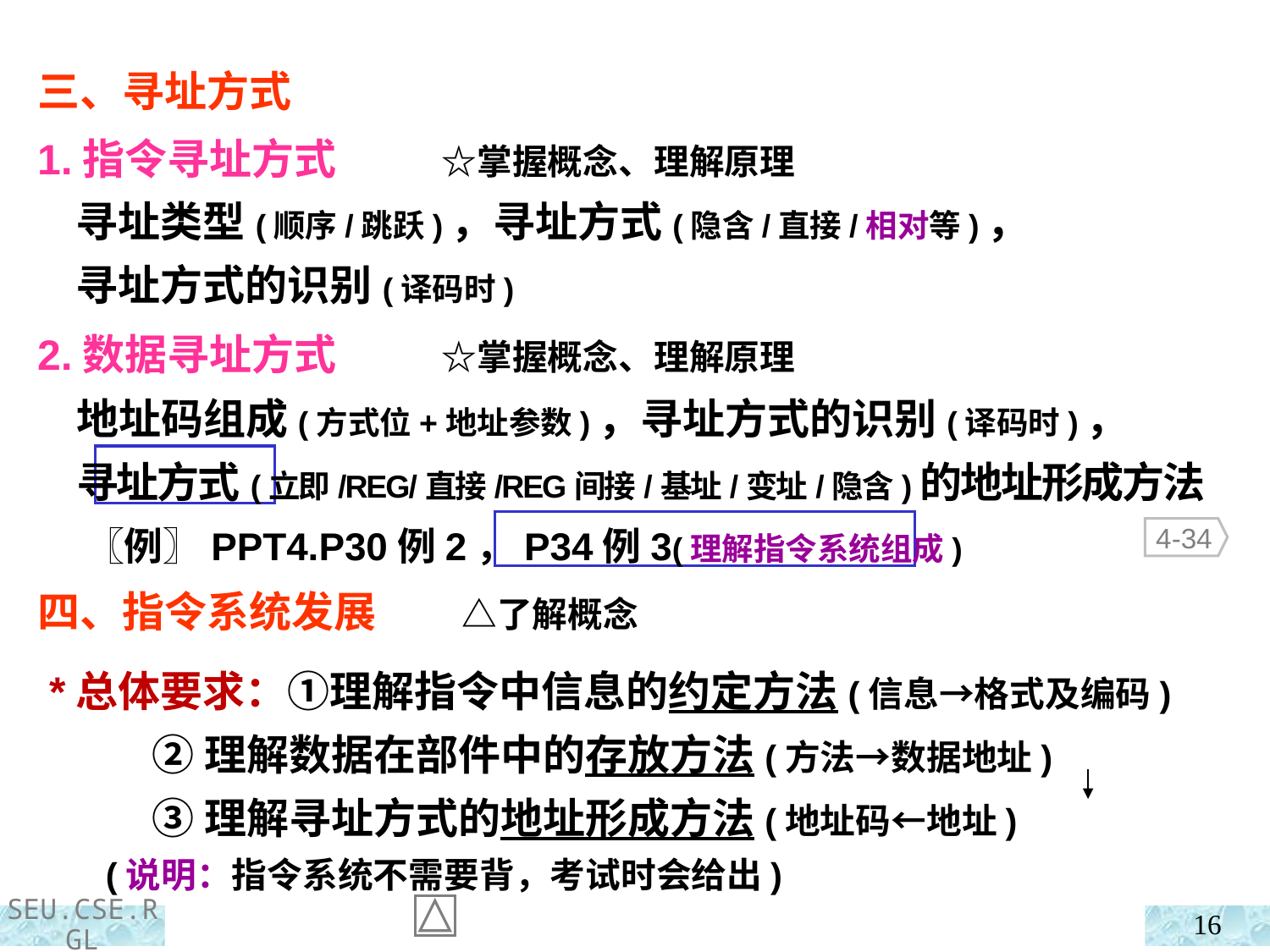

三、寻址方式
1.指令寻址方式           ☆掌握概念、理解原理

2.数据寻址方式           ☆掌握概念、理解原理

   寻址类型(顺序/跳跃)，寻址方式(隐含/直接/相对等)，
   寻址方式的识别(译码时)
   地址码组成(方式位+地址参数)，寻址方式的识别(译码时)，
   寻址方式(立即/REG/直接/REG间接/基址/变址/隐含)的地址形成方法

    〖例〗PPT4.P30例2，P34例3(理解指令系统组成)

4-34
四、指令系统发展         △了解概念
 *总体要求：①理解指令中信息的约定方法(信息→格式及编码)
            ②理解数据在部件中的存放方法(方法→数据地址)
            ③理解寻址方式的地址形成方法(地址码←地址)
       (说明：指令系统不需要背，考试时会给出)

16